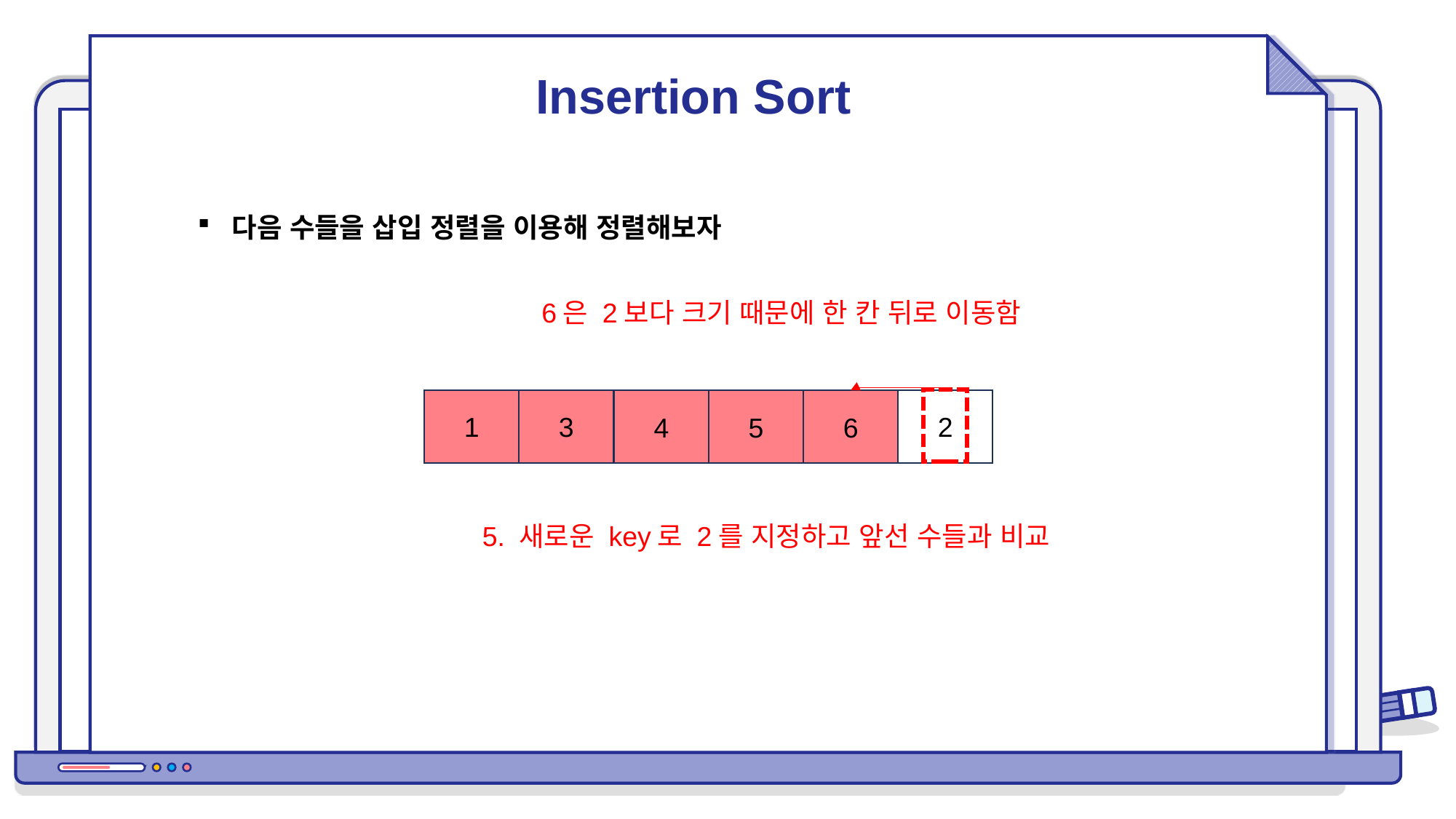

Insertion Sort

다음 수들을 삽입 정렬을 이용해 정렬해보자
6은 2보다 크기 때문에 한 칸 뒤로 이동함

1
3
2
6
4
5
5. 새로운 key로 2를 지정하고 앞선 수들과 비교